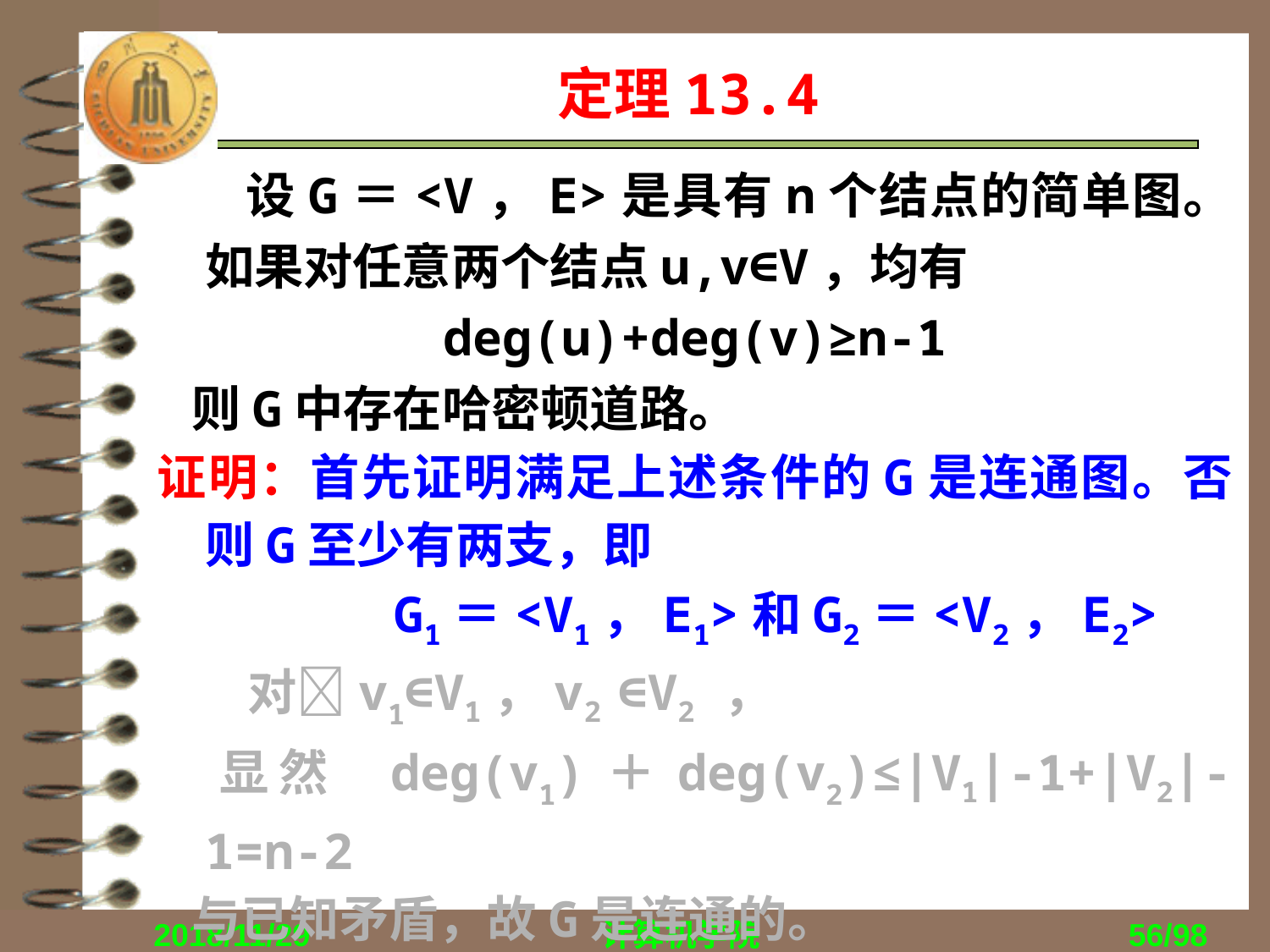

# 定理13.4
      设G＝<V，E>是具有n个结点的简单图。如果对任意两个结点u,v∈V，均有
deg(u)+deg(v)≥n-1
  则G中存在哈密顿道路。
证明：首先证明满足上述条件的G是连通图。否则G至少有两支，即
        G1＝<V1，E1>和G2＝<V2，E2>
       对∀v1∈V1，v2 ∈V2 ，
  显然  deg(v1)＋deg(v2)≤|V1|-1+|V2|-1=n-2
  与已知矛盾，故G是连通的。
2018/11/29
计算机学院
56/98